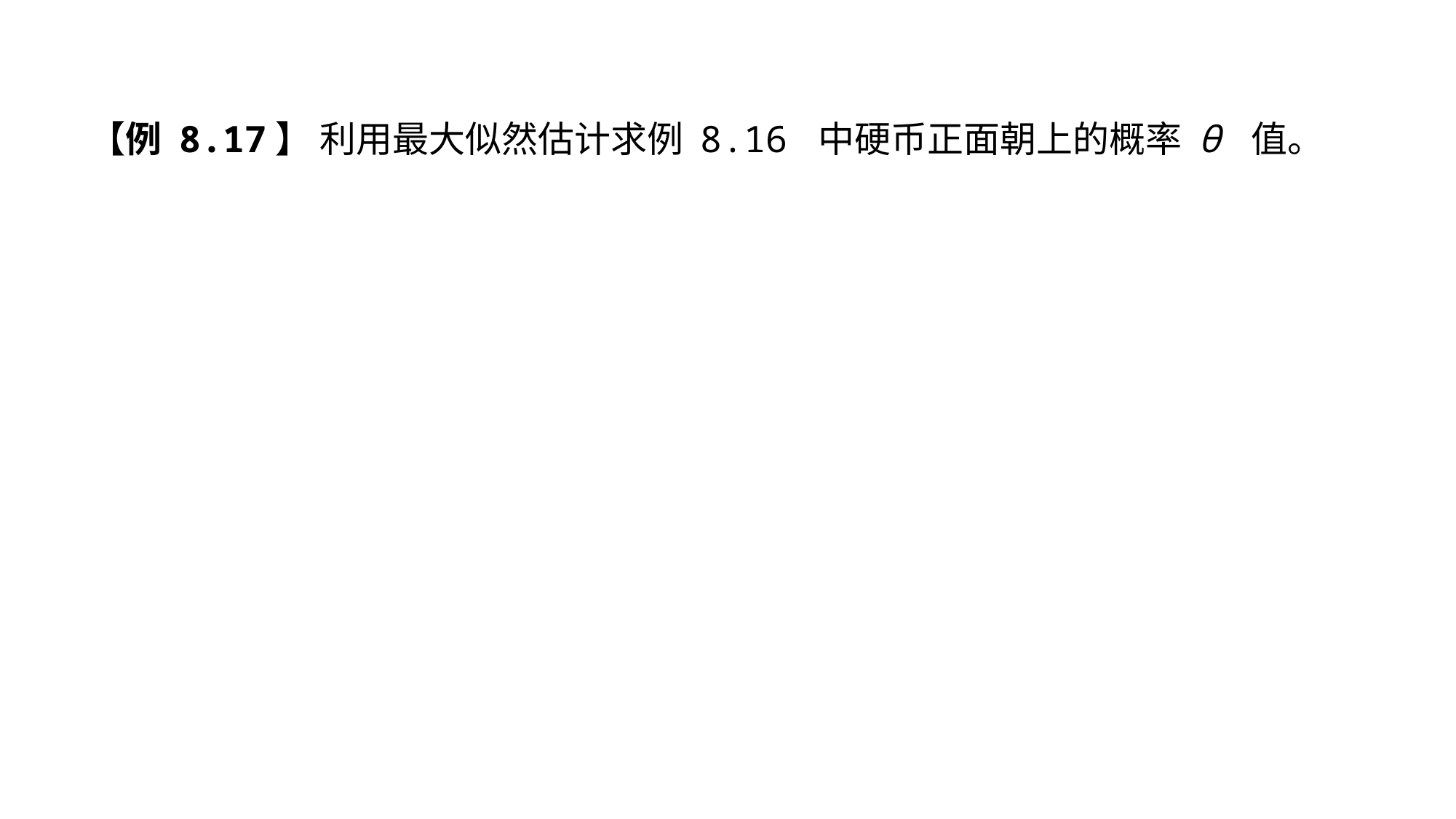

【例 8.17】 利用最大似然估计求例 8.16 中硬币正面朝上的概率 θ 值。